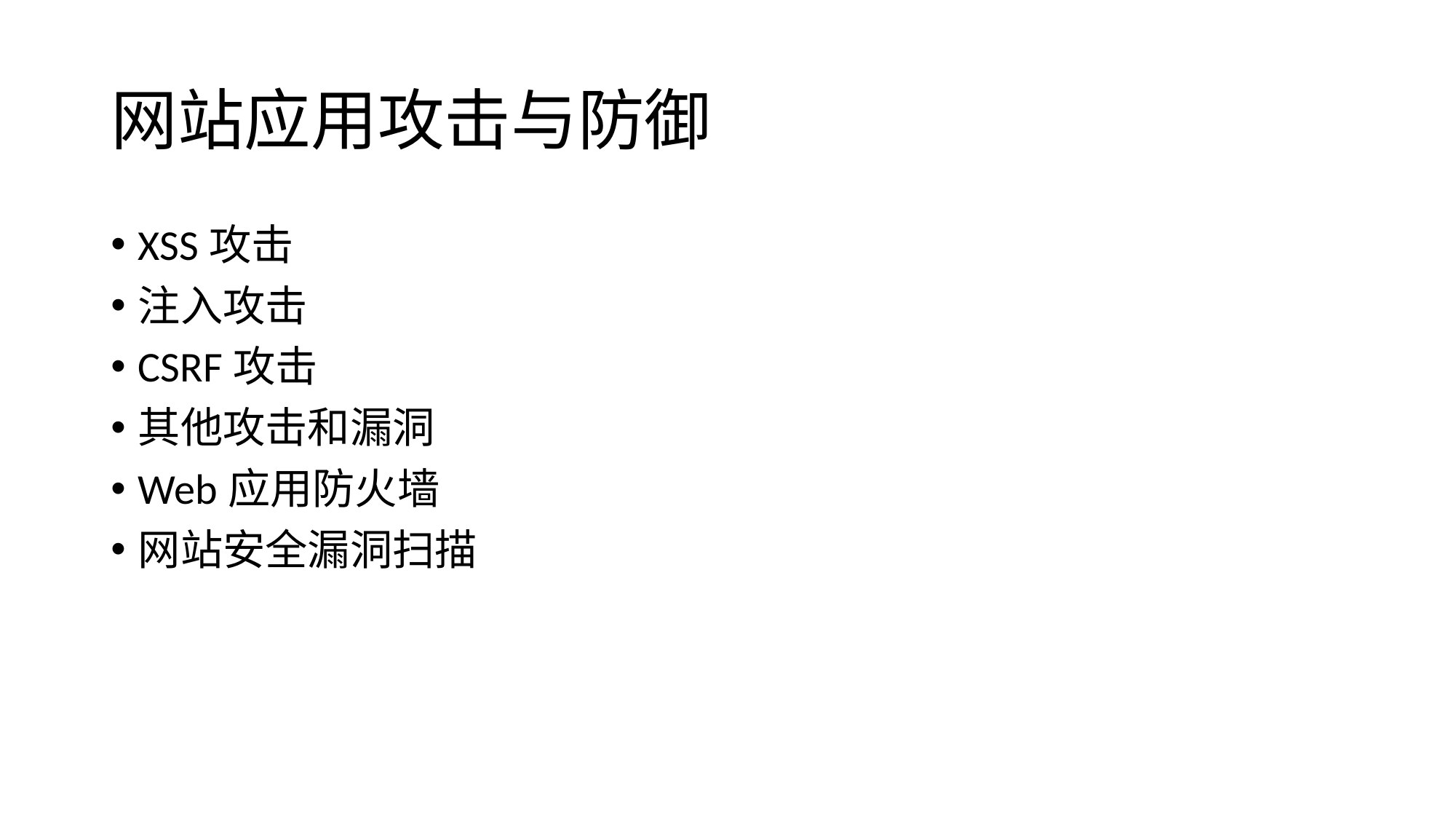

# 网站应用攻击与防御
XSS攻击
注入攻击
CSRF攻击
其他攻击和漏洞
Web应用防火墙
网站安全漏洞扫描